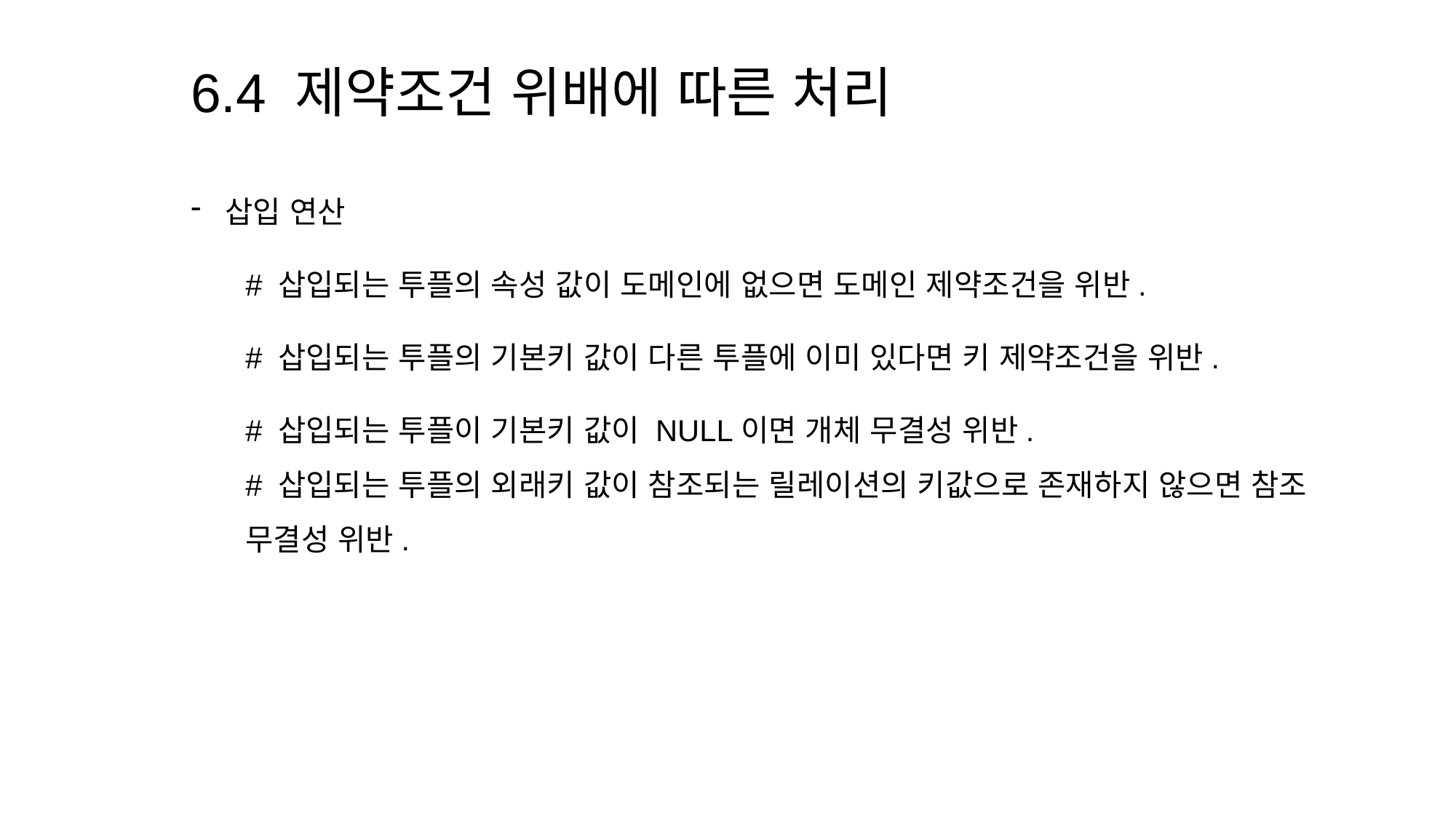

6.4 제약조건 위배에 따른 처리
삽입 연산
# 삽입되는 투플의 속성 값이 도메인에 없으면 도메인 제약조건을 위반.
# 삽입되는 투플의 기본키 값이 다른 투플에 이미 있다면 키 제약조건을 위반.
# 삽입되는 투플이 기본키 값이 NULL이면 개체 무결성 위반.
# 삽입되는 투플의 외래키 값이 참조되는 릴레이션의 키값으로 존재하지 않으면 참조 무결성 위반.